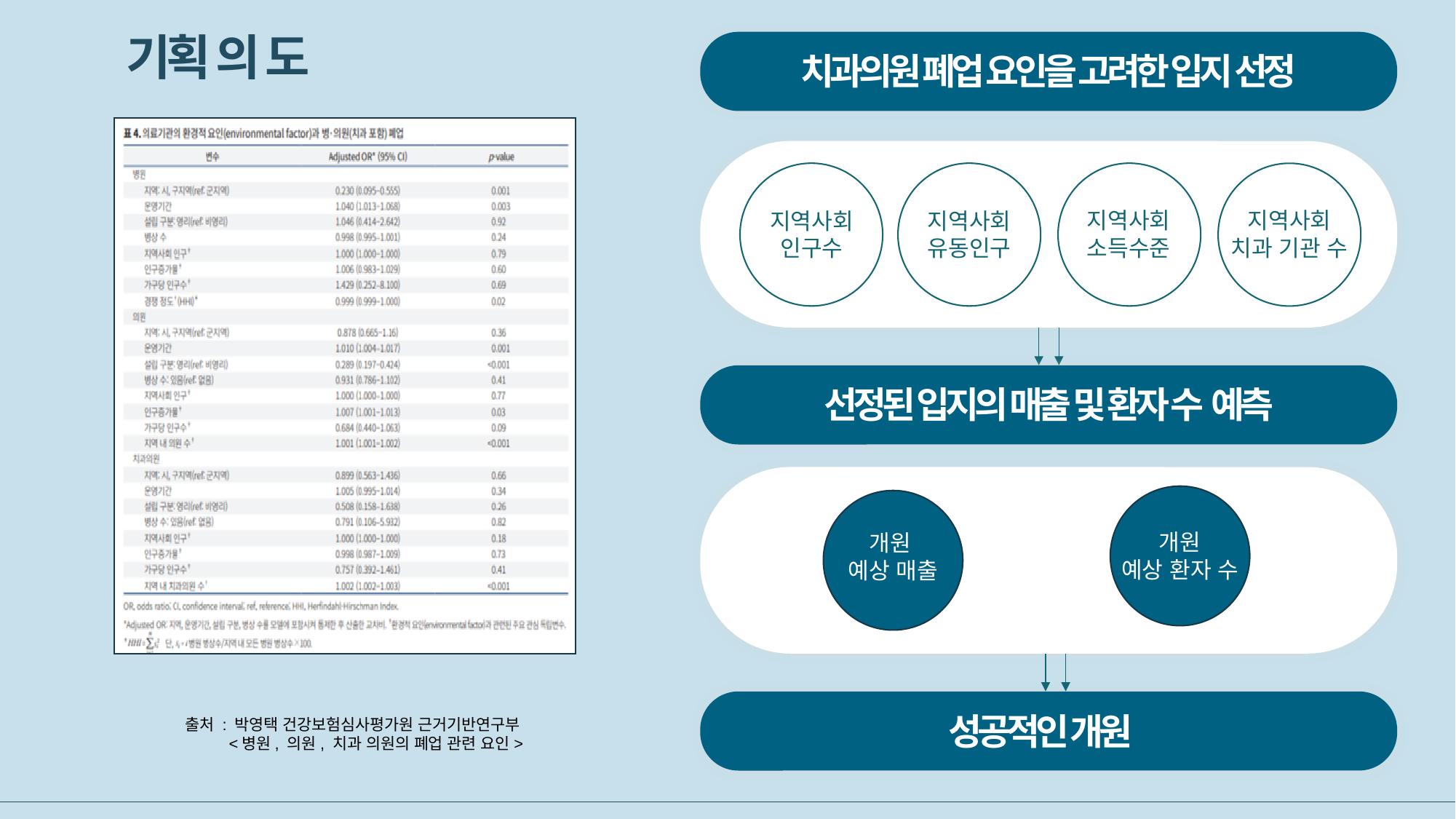

기획 의 도

치과의원 폐업 요인을 고려한 입지 선정

지역사회 소득수준
지역사회
치과 기관 수
지역사회 인구수
지역사회 유동인구

선정된 입지의 매출 및 환자 수  예측

개원
예상 환자 수
개원
예상 매출

성공적인 개원
출처 : 박영택 건강보험심사평가원 근거기반연구부
          <병원, 의원, 치과 의원의 폐업 관련 요인>